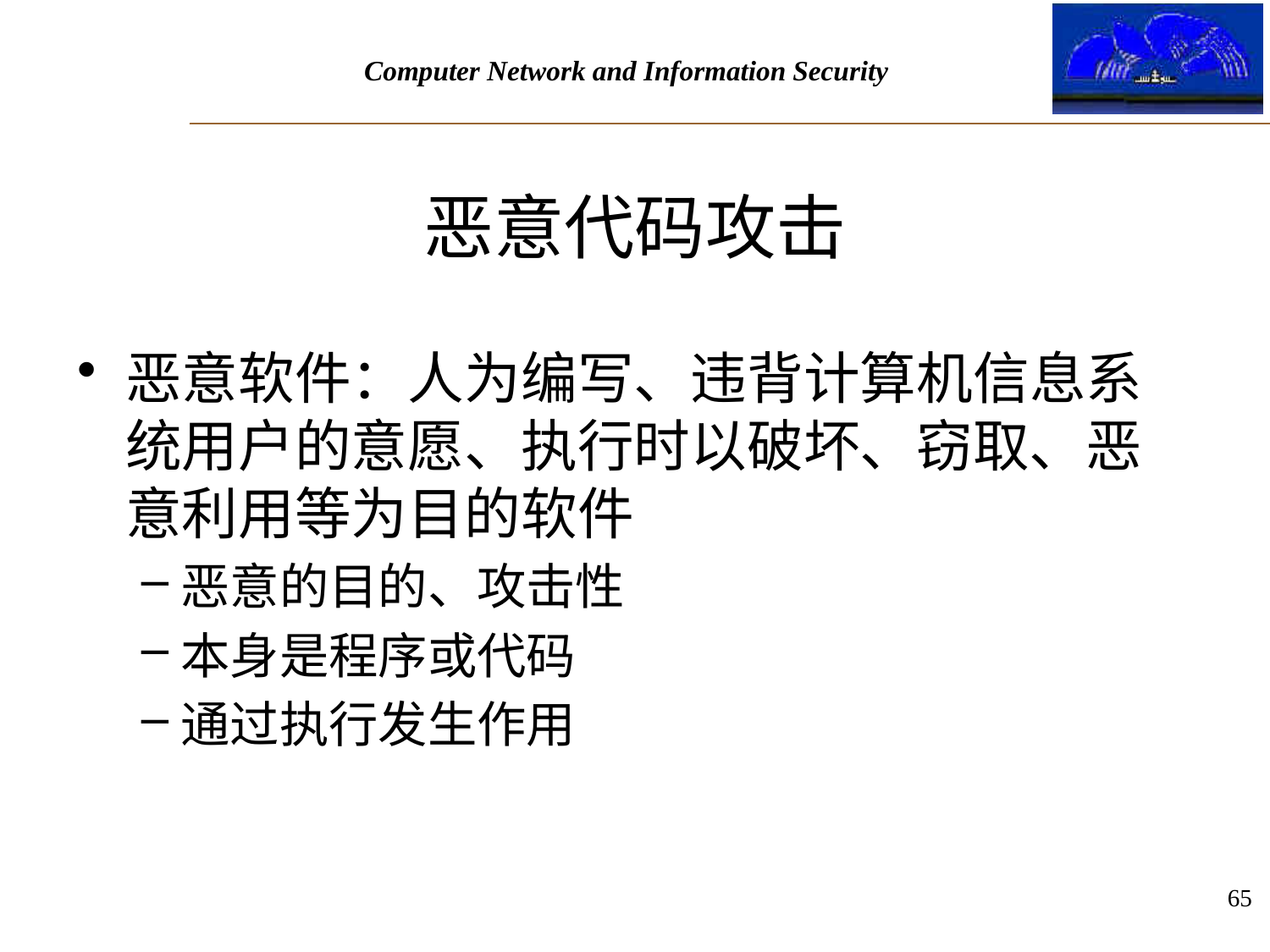

# 恶意代码攻击
恶意软件：人为编写、违背计算机信息系统用户的意愿、执行时以破坏、窃取、恶意利用等为目的软件
恶意的目的、攻击性
本身是程序或代码
通过执行发生作用
65